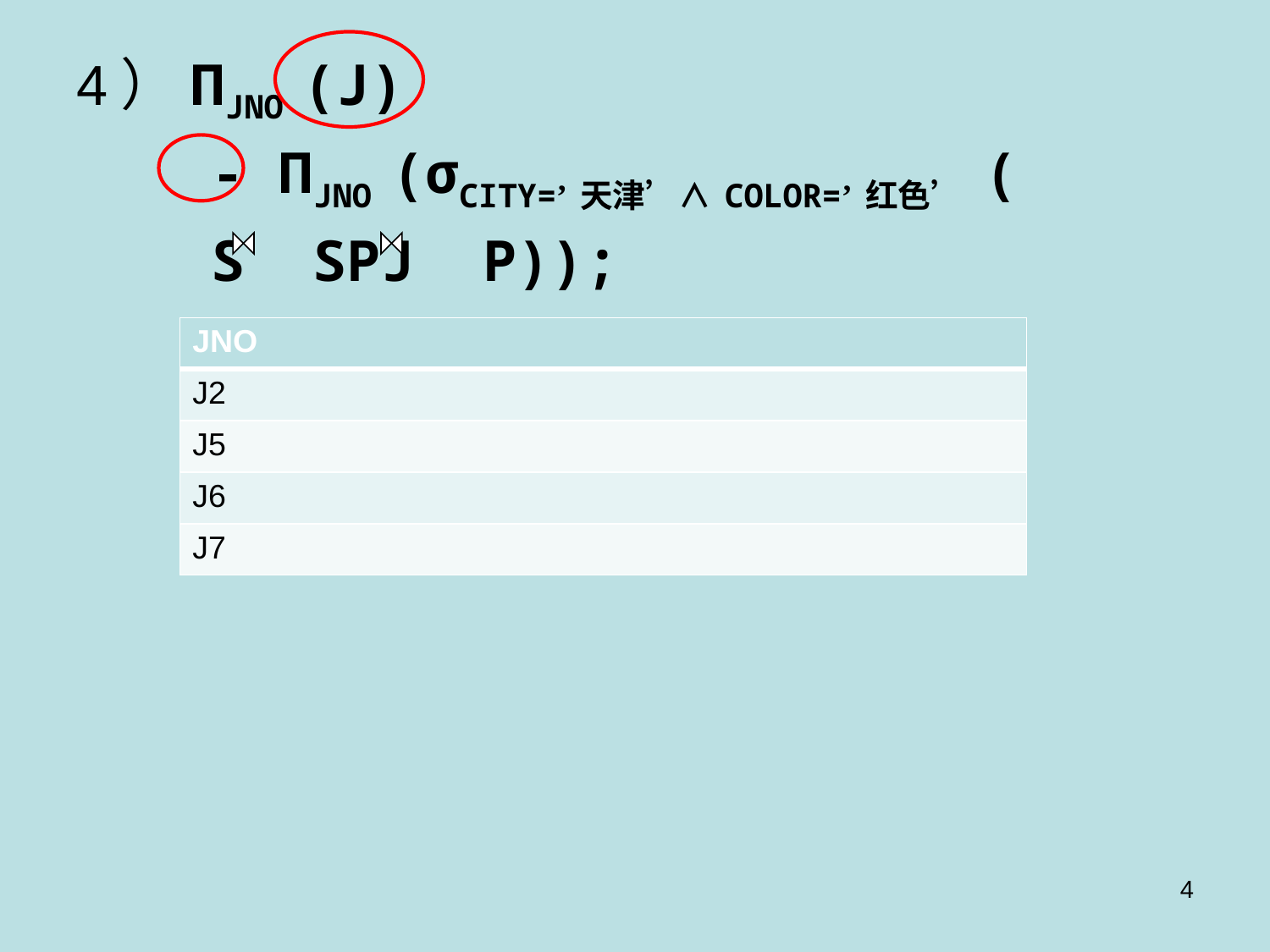

4）ПJNO (J)
    - ПJNO (σCITY=’天津’∧COLOR=’红色’ (
    S  SPJ  P));

| JNO |
| --- |
| J2 |
| J5 |
| J6 |
| J7 |
4